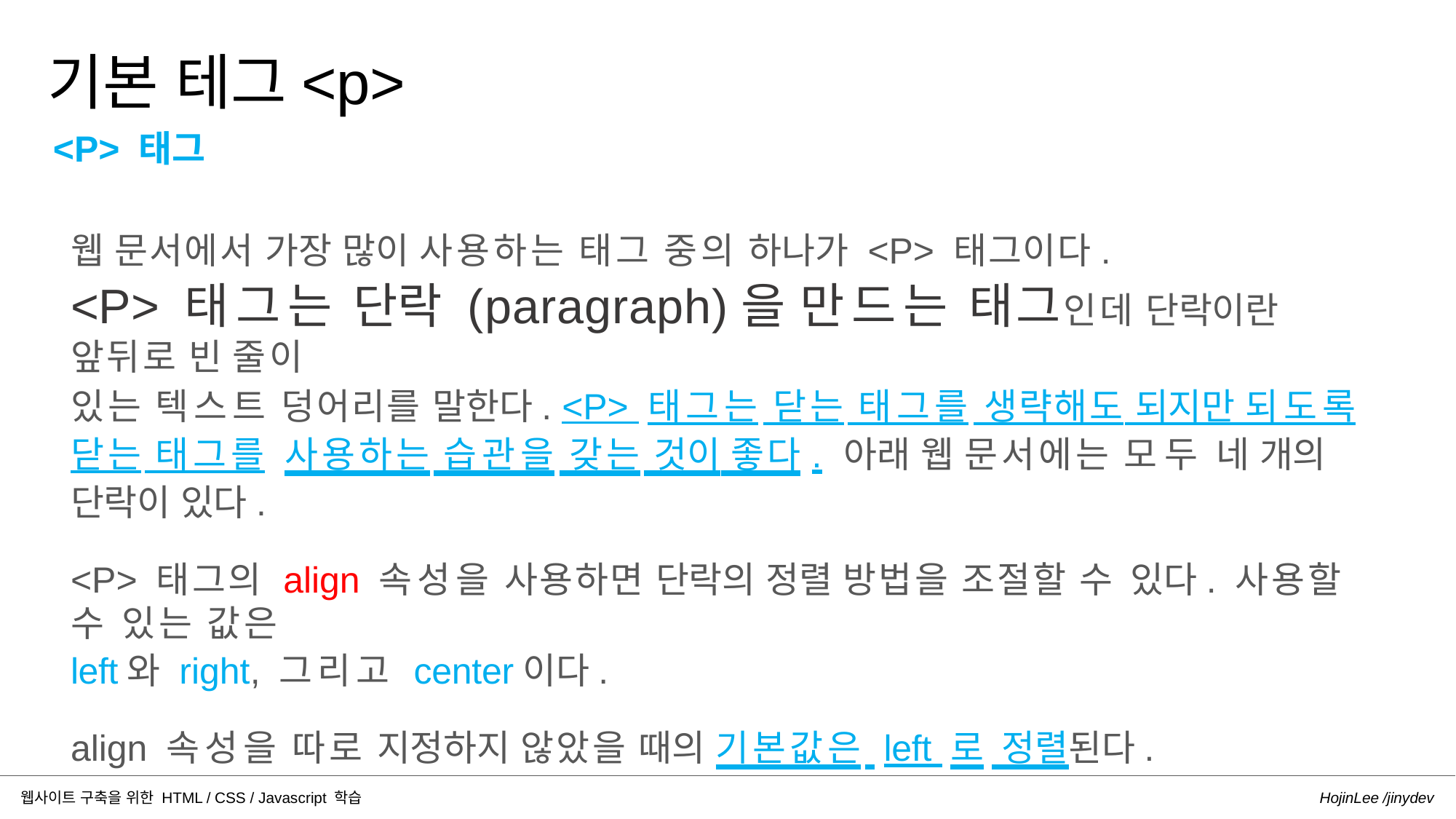

기본 테그<p>
<P> 태그
웹 문서에서 가장 많이 사용하는 태그 중의 하나가 <P> 태그이다.
<P> 태그는 단락 (paragraph)을 만드는 태그인데 단락이란 앞뒤로 빈 줄이
있는 텍스트 덩어리를 말한다. <P> 태그는 닫는 태그를 생략해도 되지만 되도록 닫는 태그를 사용하는 습관을 갖는 것이 좋다. 아래 웹 문서에는 모두 네 개의 단락이 있다.

<P> 태그의 align 속성을 사용하면 단락의 정렬 방법을 조절할 수 있다. 사용할 수 있는 값은
left와 right, 그리고 center이다.

align 속성을 따로 지정하지 않았을 때의 기본값은 left 로 정렬된다.
HojinLee /jinydev
웹사이트 구축을 위한 HTML / CSS / Javascript 학습